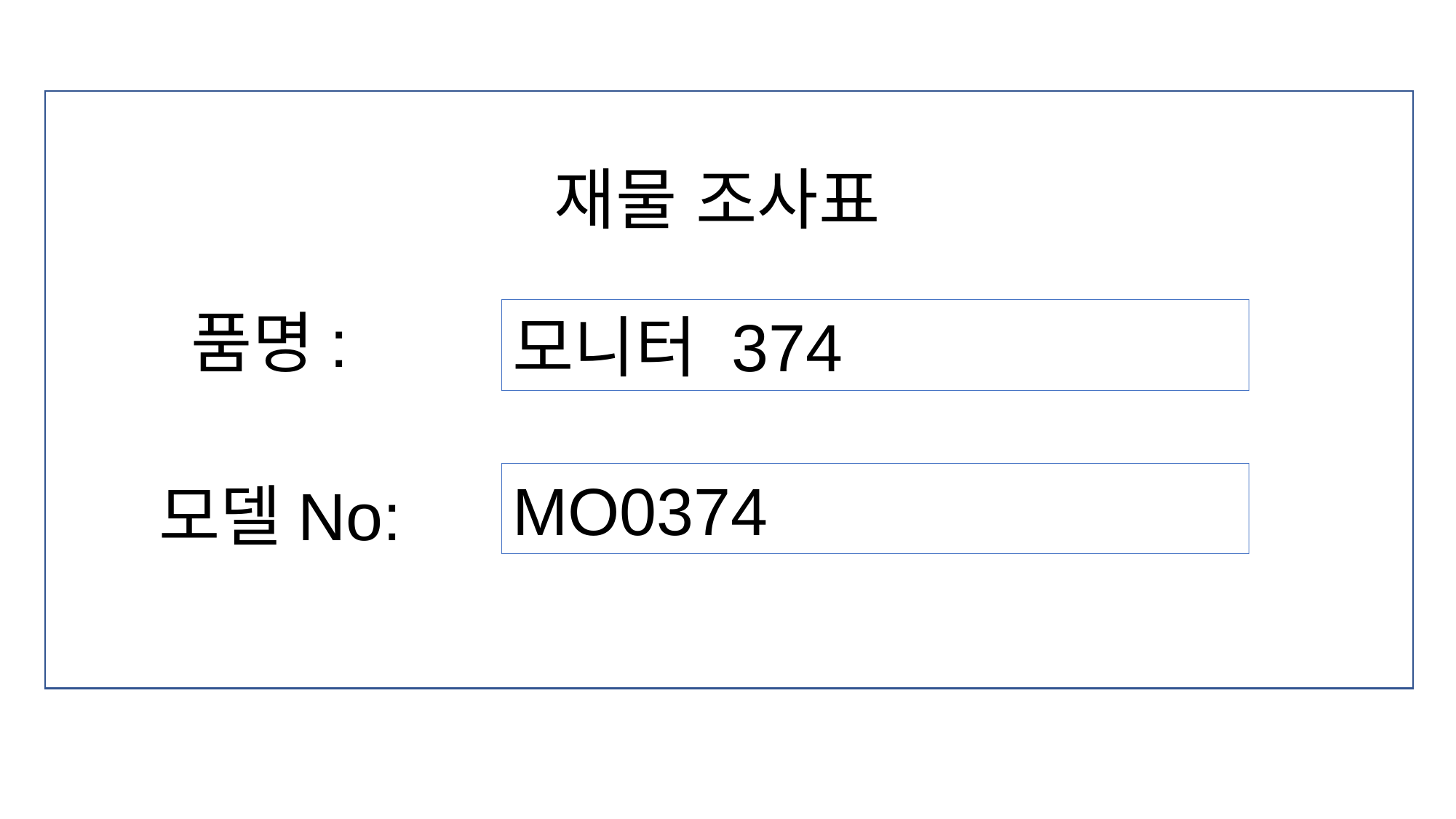

재물 조사표
품명:
모니터 374
MO0374
모델No: